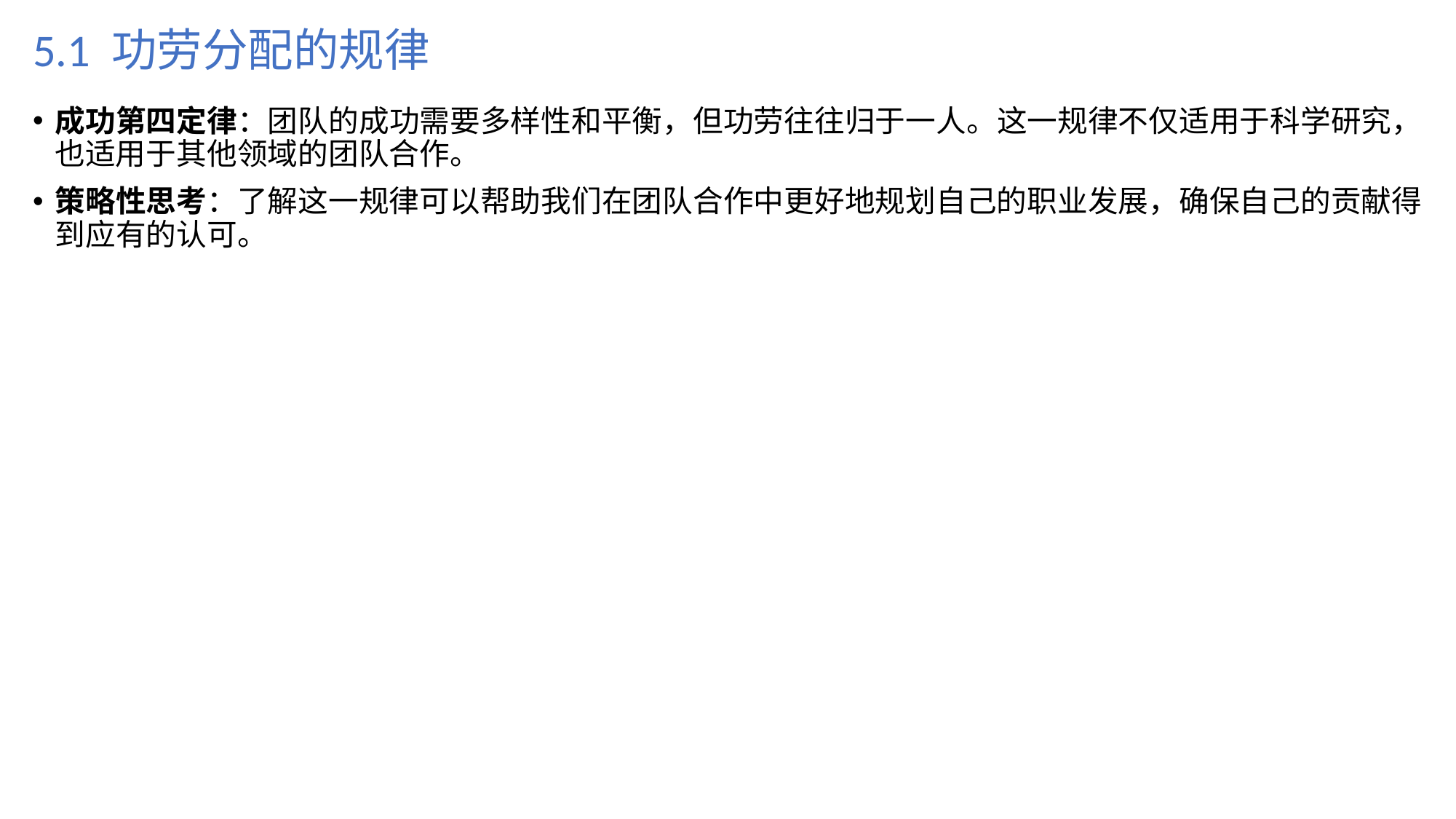

# 5.1 功劳分配的规律
成功第四定律：团队的成功需要多样性和平衡，但功劳往往归于一人。这一规律不仅适用于科学研究，也适用于其他领域的团队合作。
策略性思考：了解这一规律可以帮助我们在团队合作中更好地规划自己的职业发展，确保自己的贡献得到应有的认可。